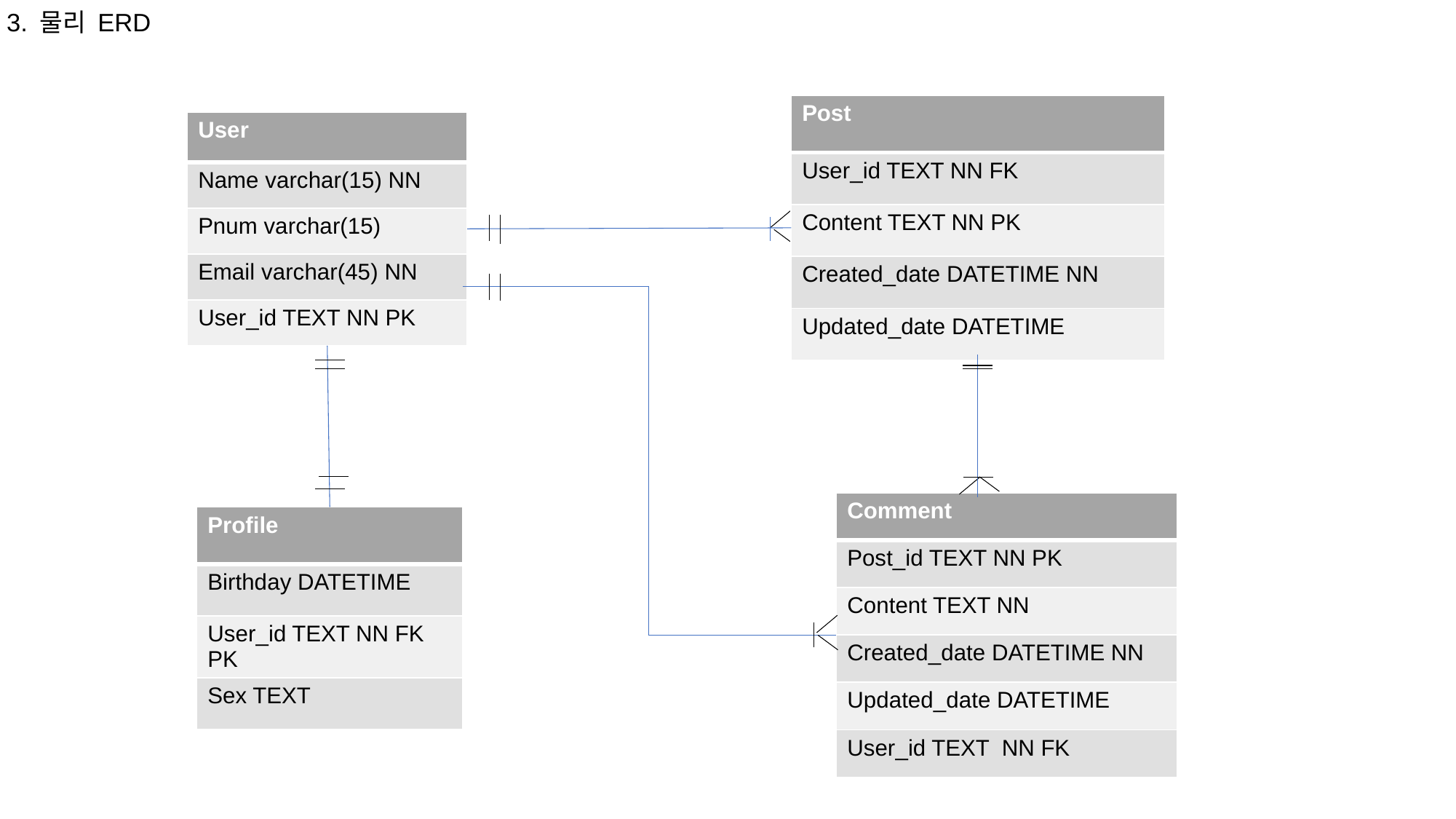

3. 물리 ERD
| Post |
| --- |
| User\_id TEXT NN FK |
| Content TEXT NN PK |
| Created\_date DATETIME NN |
| Updated\_date DATETIME |
| User |
| --- |
| Name varchar(15) NN |
| Pnum varchar(15) |
| Email varchar(45) NN |
| User\_id TEXT NN PK |
| Comment |
| --- |
| Post\_id TEXT NN PK |
| Content TEXT NN |
| Created\_date DATETIME NN |
| Updated\_date DATETIME |
| User\_id TEXT NN FK |
| Profile |
| --- |
| Birthday DATETIME |
| User\_id TEXT NN FK PK |
| Sex TEXT |